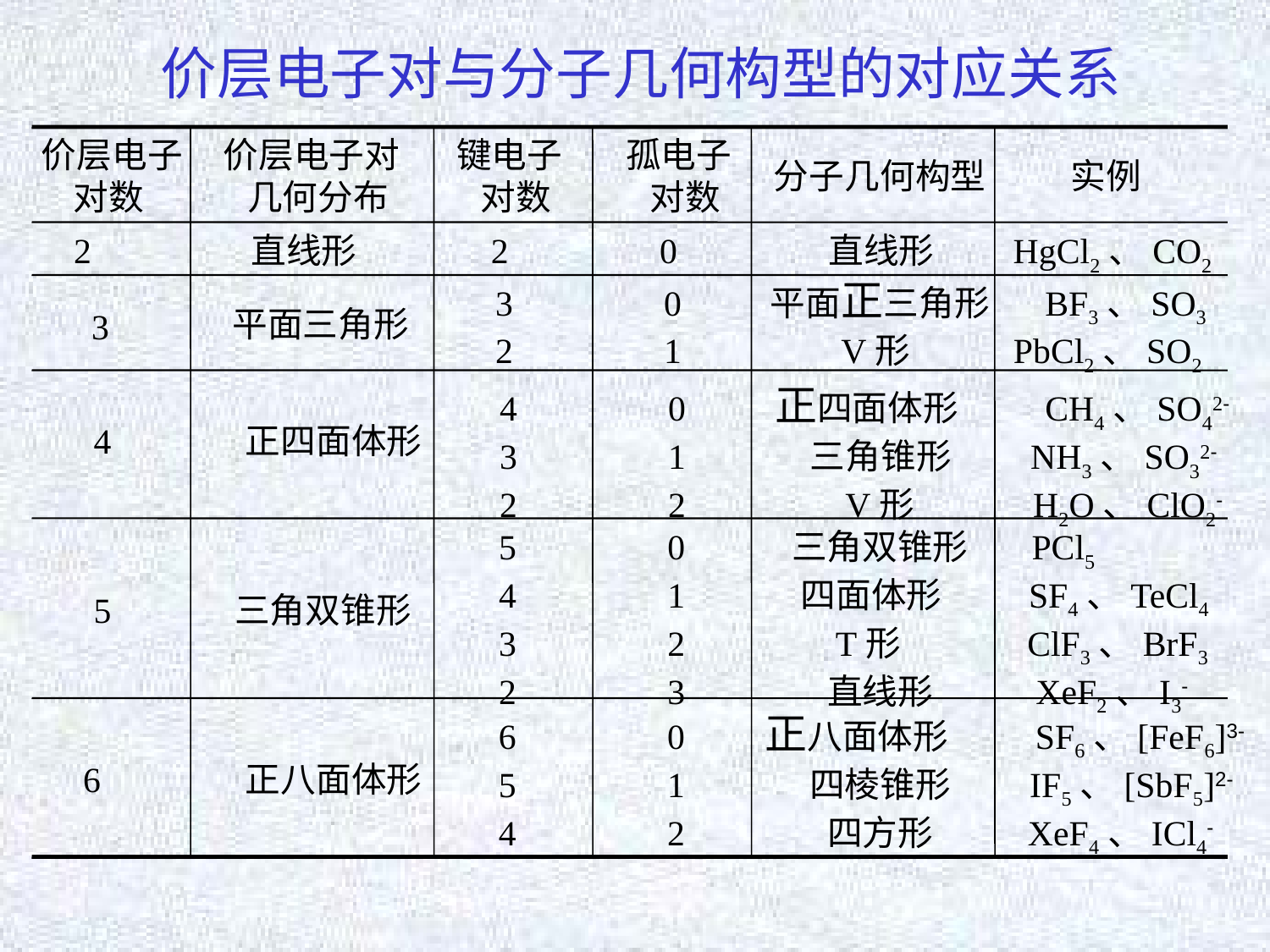

价层电子对与分子几何构型的对应关系
价层电子
   对数

价层电子对
  几何分布

键电子
  对数

孤电子
  对数

分子几何构型
实例

     2                 直线形                2                 0                直线形         HgCl2、CO2
       3                 0         平面正三角形      BF3、SO3
       2                 1                  V形            PbCl2、SO2

平面三角形
  3

       4                 0         正四面体形          CH4、SO42-
       3                 1             三角锥形         NH3、SO32-
       2                 2                  V形              H2O、ClO2-
  4
正四面体形

       5                 0           三角双锥形       PCl5
       4                 1            四面体形          SF4、TeCl4
       3                 2                 T形               ClF3、BrF3
       2                 3               直线形            XeF2、I3-
  5
三角双锥形

       6                 0        正八面体形          SF6、[FeF6]3-
       5                 1             四棱锥形         IF5、[SbF5]2-
       4                 2               四方形           XeF4、ICl4-
  6
正八面体形